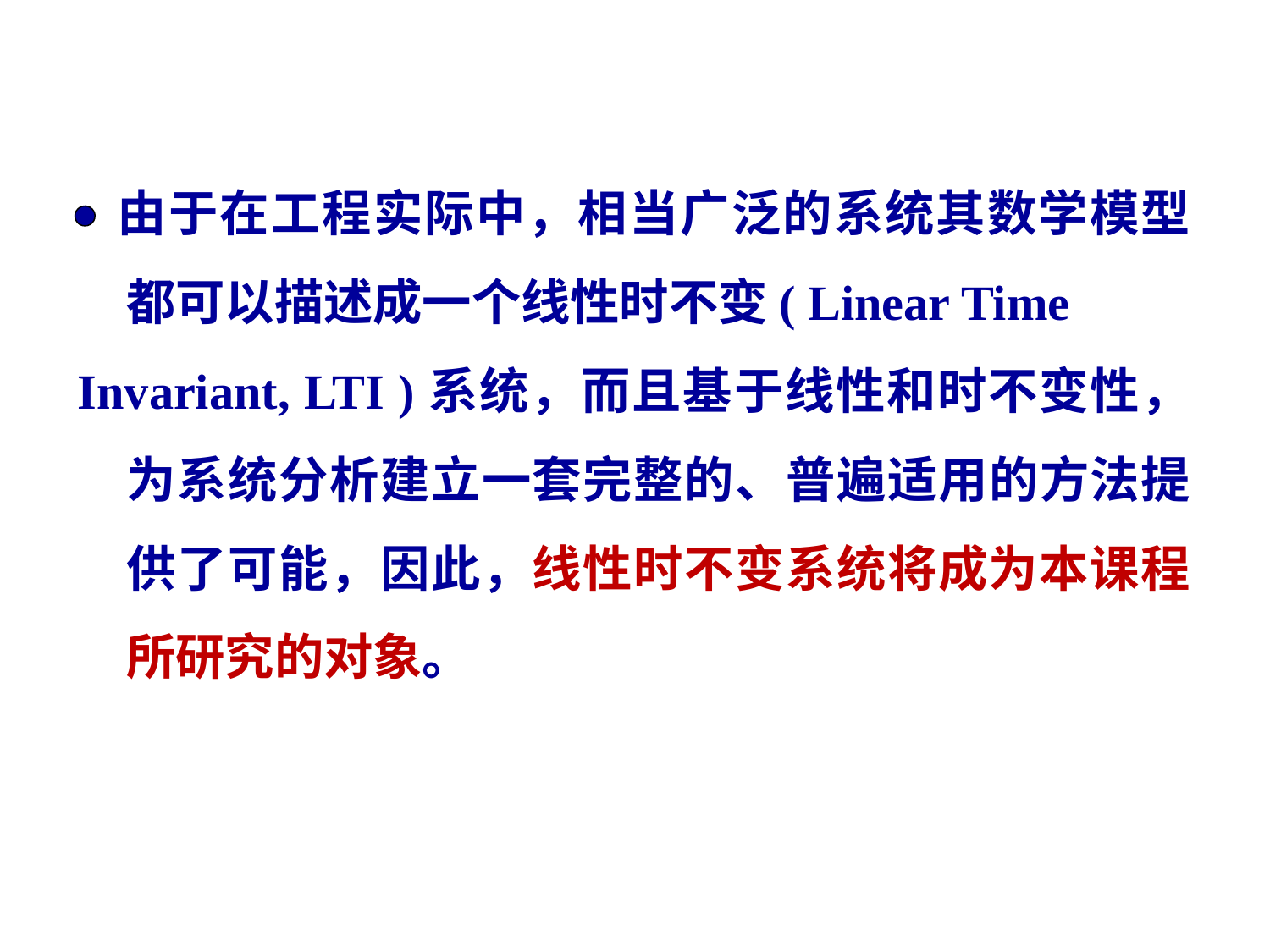

由于在工程实际中，相当广泛的系统其数学模型都可以描述成一个线性时不变( Linear Time
Invariant, LTI )系统，而且基于线性和时不变性，为系统分析建立一套完整的、普遍适用的方法提供了可能，因此，线性时不变系统将成为本课程所研究的对象。

90